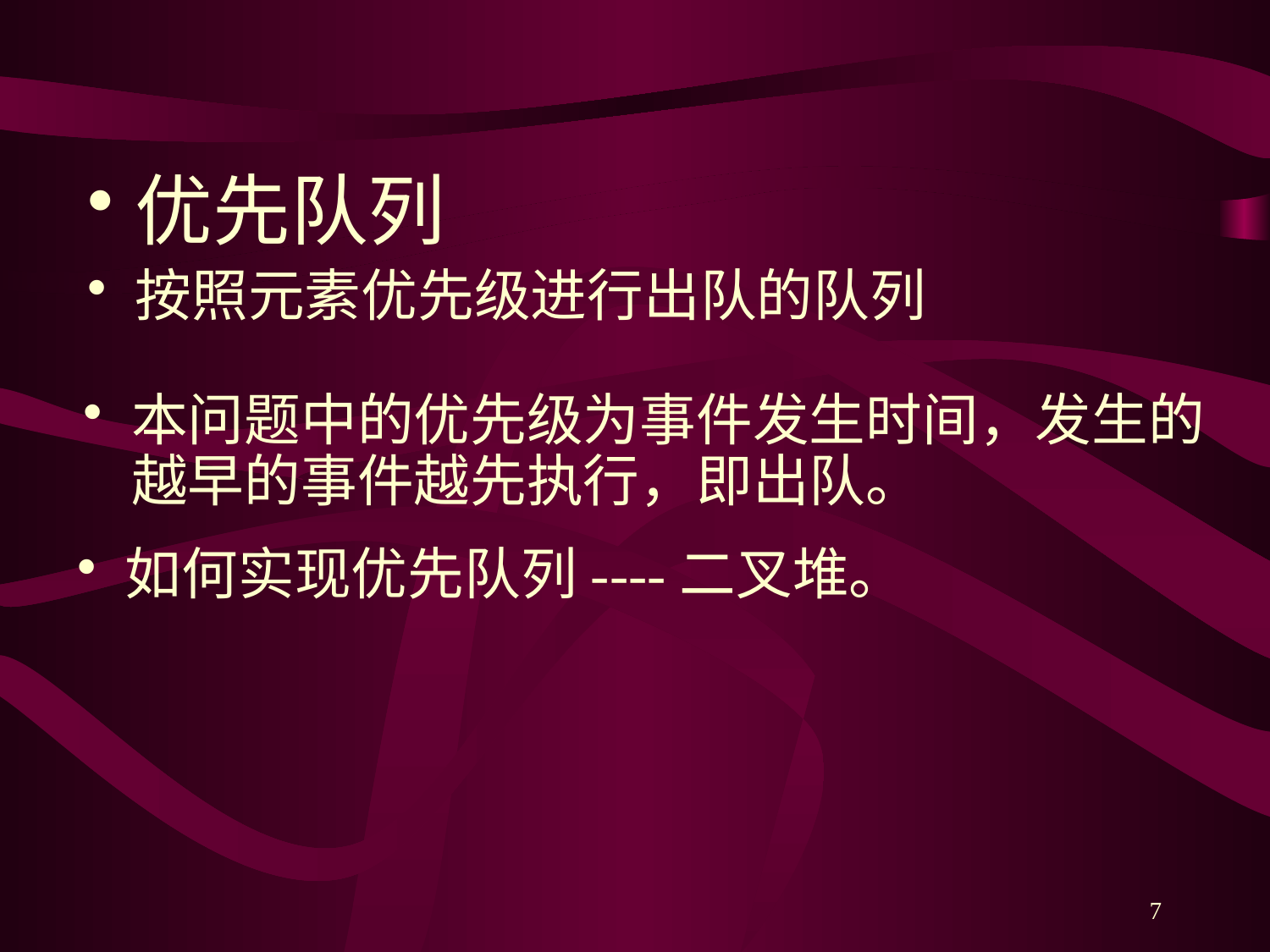

优先队列
按照元素优先级进行出队的队列
本问题中的优先级为事件发生时间，发生的越早的事件越先执行，即出队。
如何实现优先队列----二叉堆。
7